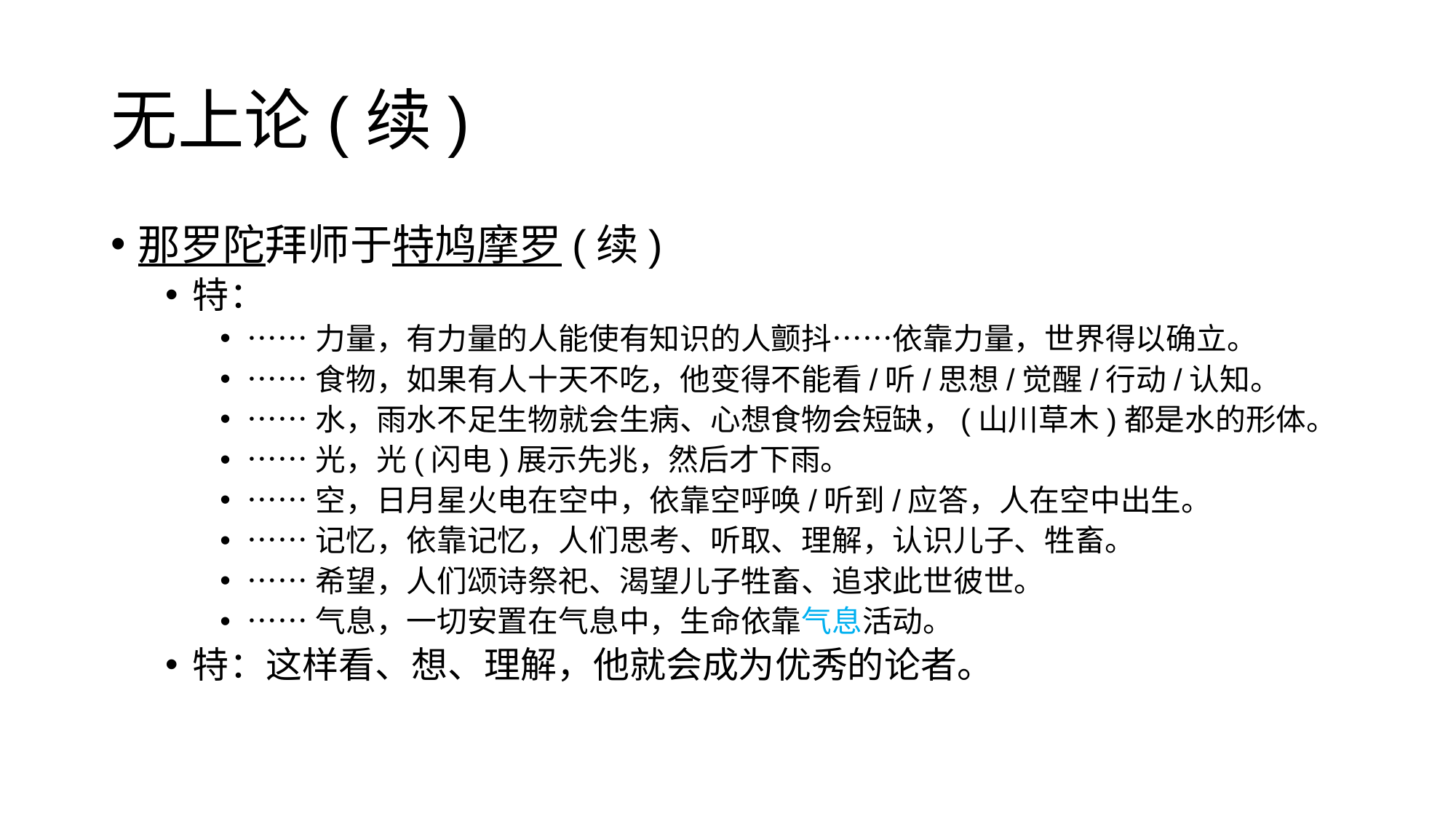

# 无上论(续)
那罗陀拜师于特鸠摩罗(续)
特：
……力量，有力量的人能使有知识的人颤抖……依靠力量，世界得以确立。
……食物，如果有人十天不吃，他变得不能看/听/思想/觉醒/行动/认知。
……水，雨水不足生物就会生病、心想食物会短缺，(山川草木)都是水的形体。
……光，光(闪电)展示先兆，然后才下雨。
……空，日月星火电在空中，依靠空呼唤/听到/应答，人在空中出生。
……记忆，依靠记忆，人们思考、听取、理解，认识儿子、牲畜。
……希望，人们颂诗祭祀、渴望儿子牲畜、追求此世彼世。
……气息，一切安置在气息中，生命依靠气息活动。
特：这样看、想、理解，他就会成为优秀的论者。